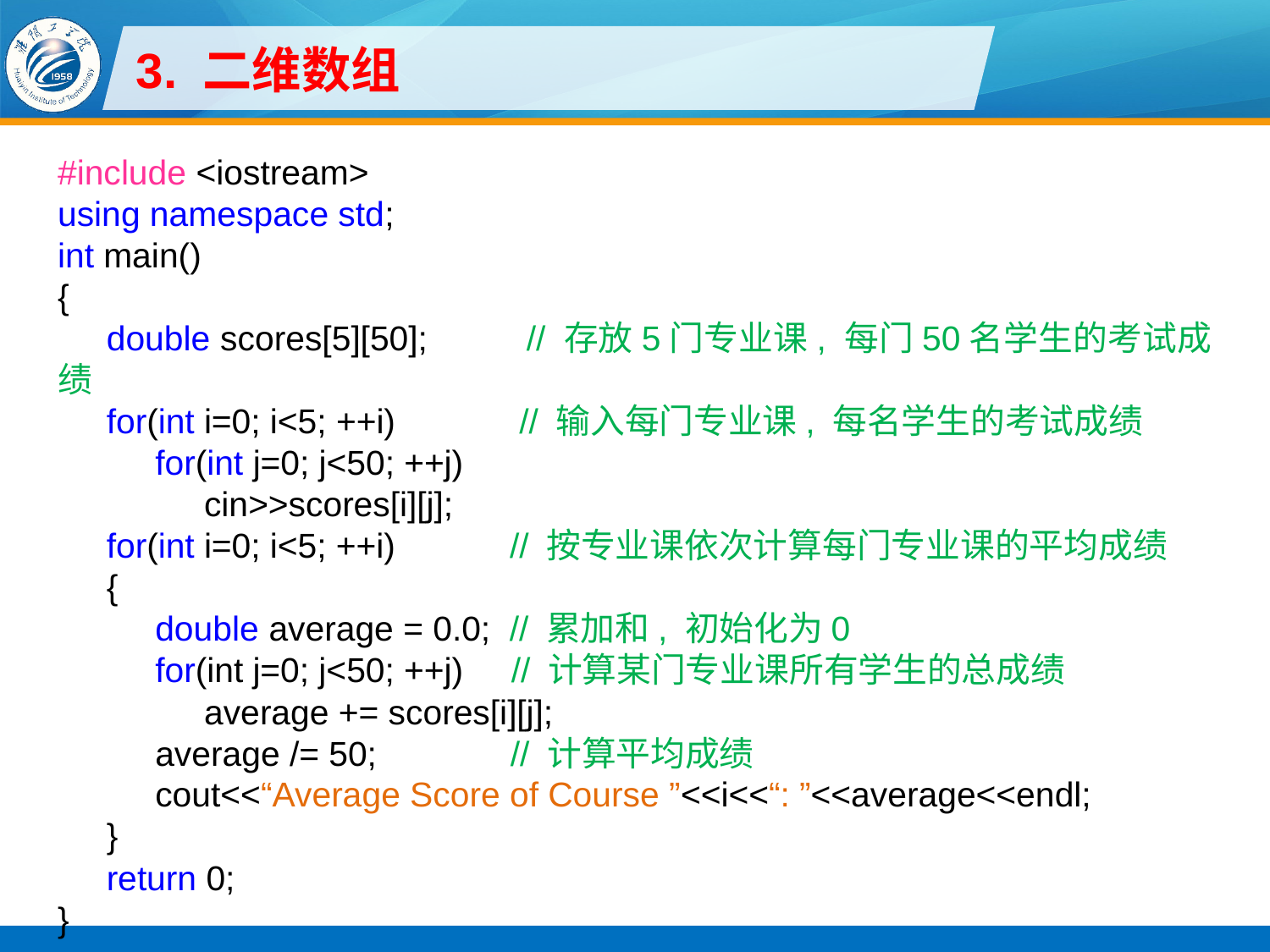

# 3. 二维数组
#include <iostream>
using namespace std;
int main()
{
double scores[5][50];          // 存放5门专业课, 每门50名学生的考试成绩
for(int i=0; i<5; ++i)             // 输入每门专业课, 每名学生的考试成绩
for(int j=0; j<50; ++j)
cin>>scores[i][j];
for(int i=0; i<5; ++i)            // 按专业课依次计算每门专业课的平均成绩
{
double average = 0.0;  // 累加和, 初始化为0
for(int j=0; j<50; ++j)     // 计算某门专业课所有学生的总成绩
average += scores[i][j];
average /= 50;              // 计算平均成绩
cout<<“Average Score of Course ”<<i<<“: ”<<average<<endl;
}
return 0;
}